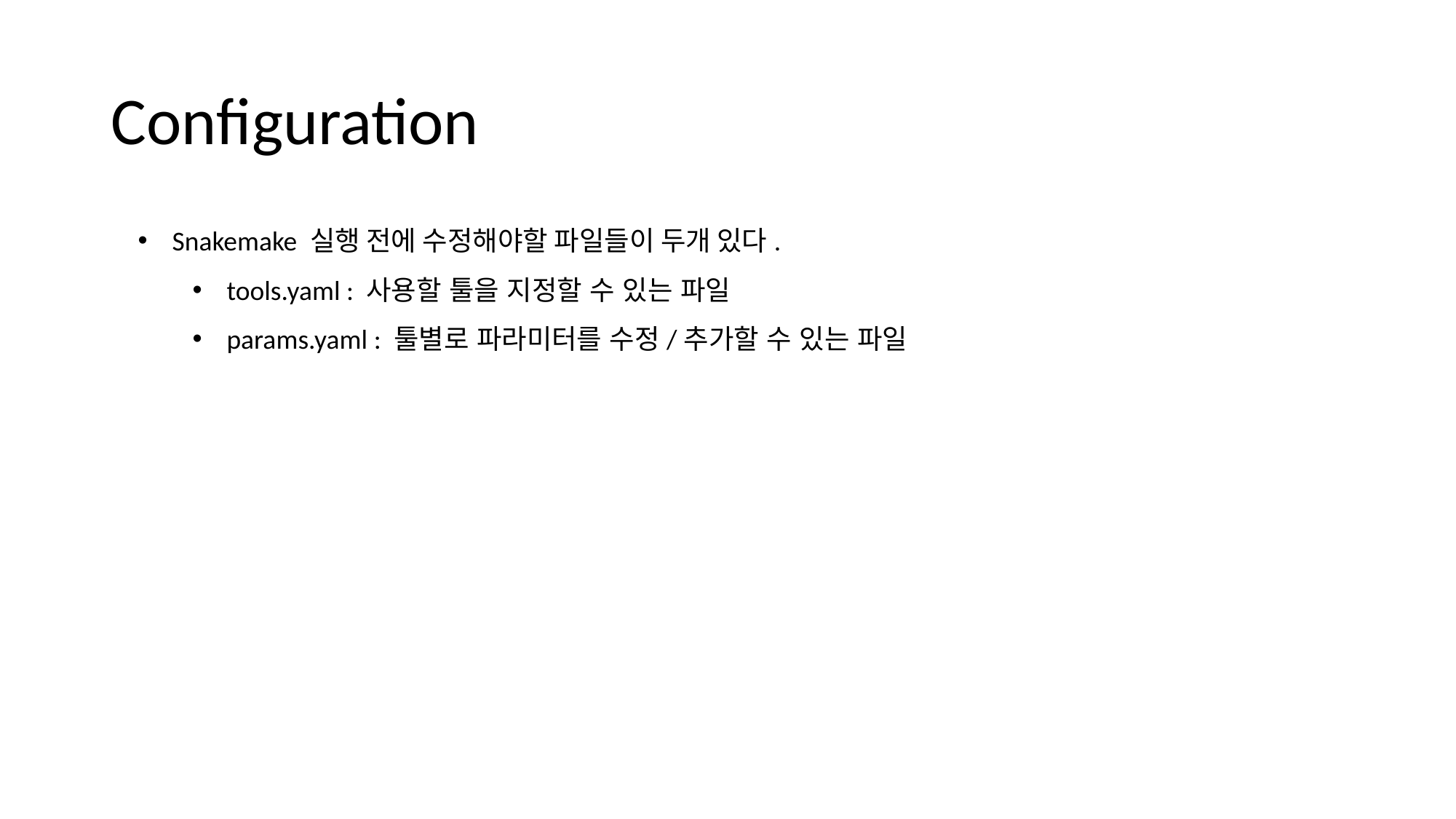

# Configuration
Snakemake 실행 전에 수정해야할 파일들이 두개 있다.
tools.yaml : 사용할 툴을 지정할 수 있는 파일
params.yaml : 툴별로 파라미터를 수정/추가할 수 있는 파일